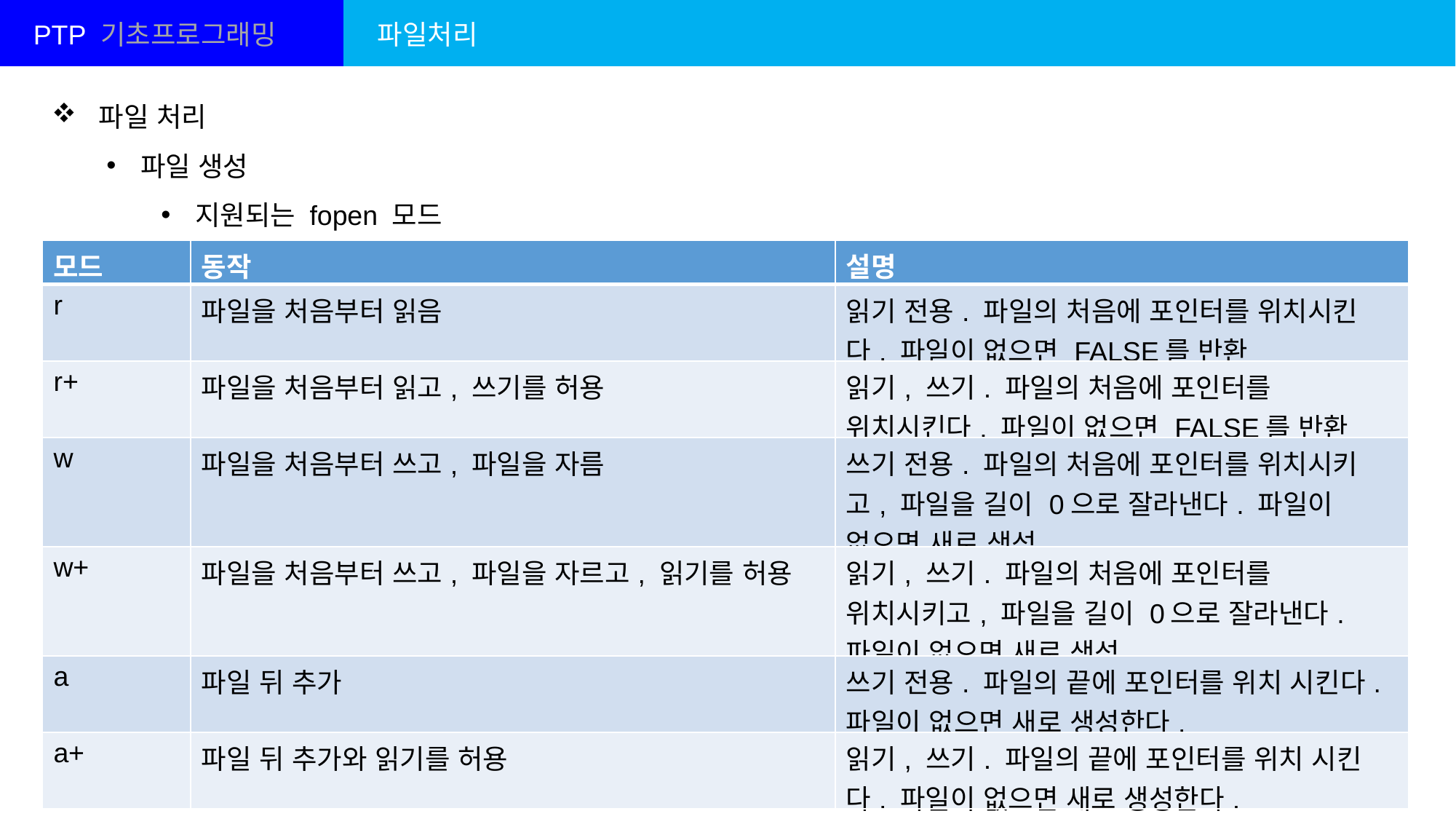

PTP 기초프로그래밍
파일처리
 파일 처리
파일 생성
지원되는 fopen 모드
| 모드 | 동작 | 설명 |
| --- | --- | --- |
| r | 파일을 처음부터 읽음 | 읽기 전용. 파일의 처음에 포인터를 위치시킨다. 파일이 없으면 FALSE를 반환 |
| r+ | 파일을 처음부터 읽고, 쓰기를 허용 | 읽기, 쓰기. 파일의 처음에 포인터를 위치시킨다. 파일이 없으면 FALSE를 반환 |
| w | 파일을 처음부터 쓰고, 파일을 자름 | 쓰기 전용. 파일의 처음에 포인터를 위치시키고, 파일을 길이 0으로 잘라낸다. 파일이 없으면 새로 생성 |
| w+ | 파일을 처음부터 쓰고, 파일을 자르고, 읽기를 허용 | 읽기, 쓰기. 파일의 처음에 포인터를 위치시키고, 파일을 길이 0으로 잘라낸다. 파일이 없으면 새로 생성 |
| a | 파일 뒤 추가 | 쓰기 전용. 파일의 끝에 포인터를 위치 시킨다. 파일이 없으면 새로 생성한다. |
| a+ | 파일 뒤 추가와 읽기를 허용 | 읽기, 쓰기. 파일의 끝에 포인터를 위치 시킨다. 파일이 없으면 새로 생성한다. |